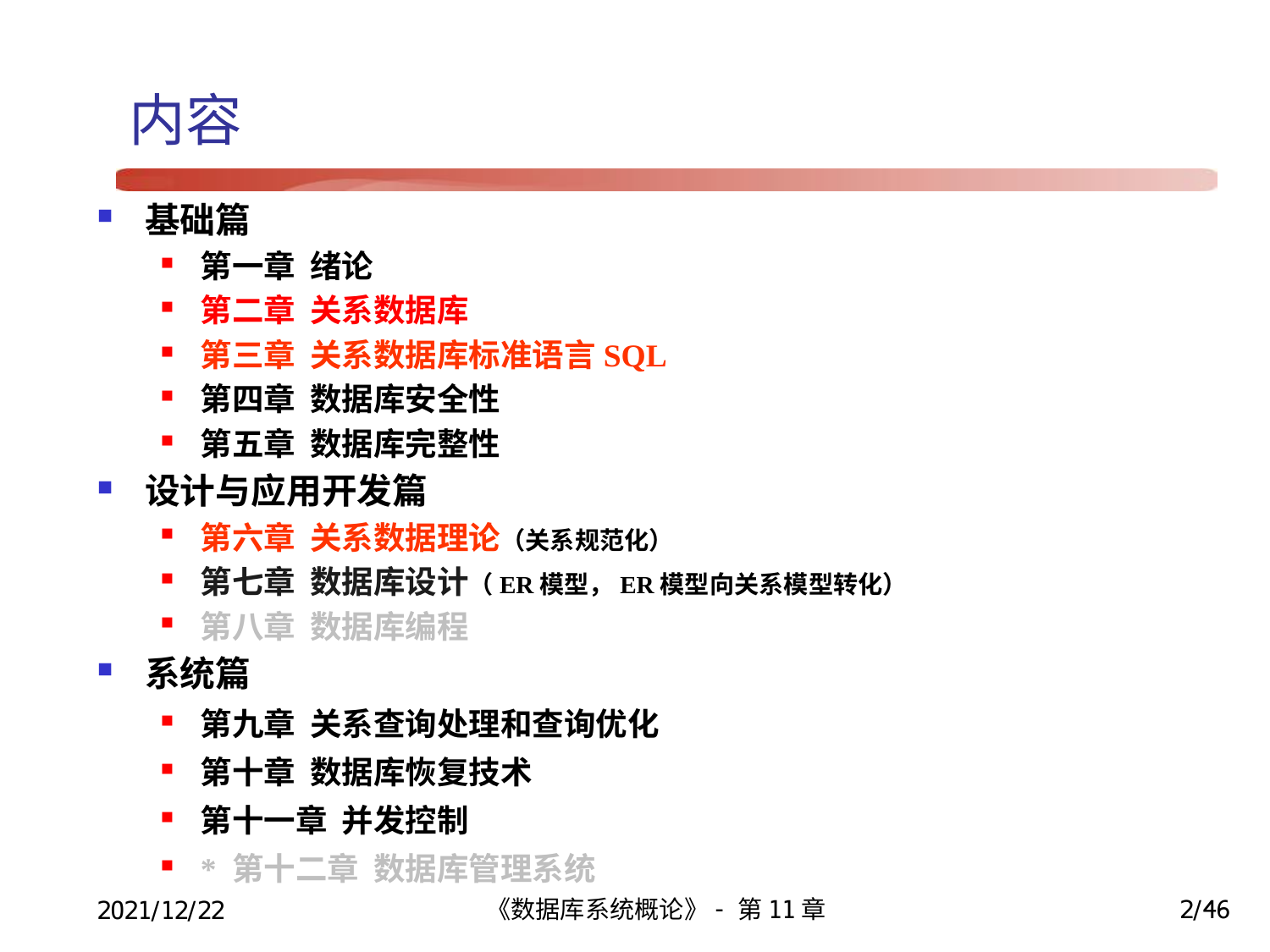

# 内容
基础篇
第一章  绪论
第二章  关系数据库
第三章  关系数据库标准语言SQL
第四章  数据库安全性
第五章  数据库完整性
设计与应用开发篇
第六章  关系数据理论（关系规范化）
第七章  数据库设计（ER模型，ER模型向关系模型转化）
第八章  数据库编程
系统篇
第九章  关系查询处理和查询优化
第十章  数据库恢复技术
第十一章  并发控制
* 第十二章  数据库管理系统

《数据库系统概论》- 第11章
2/46
2021/12/22